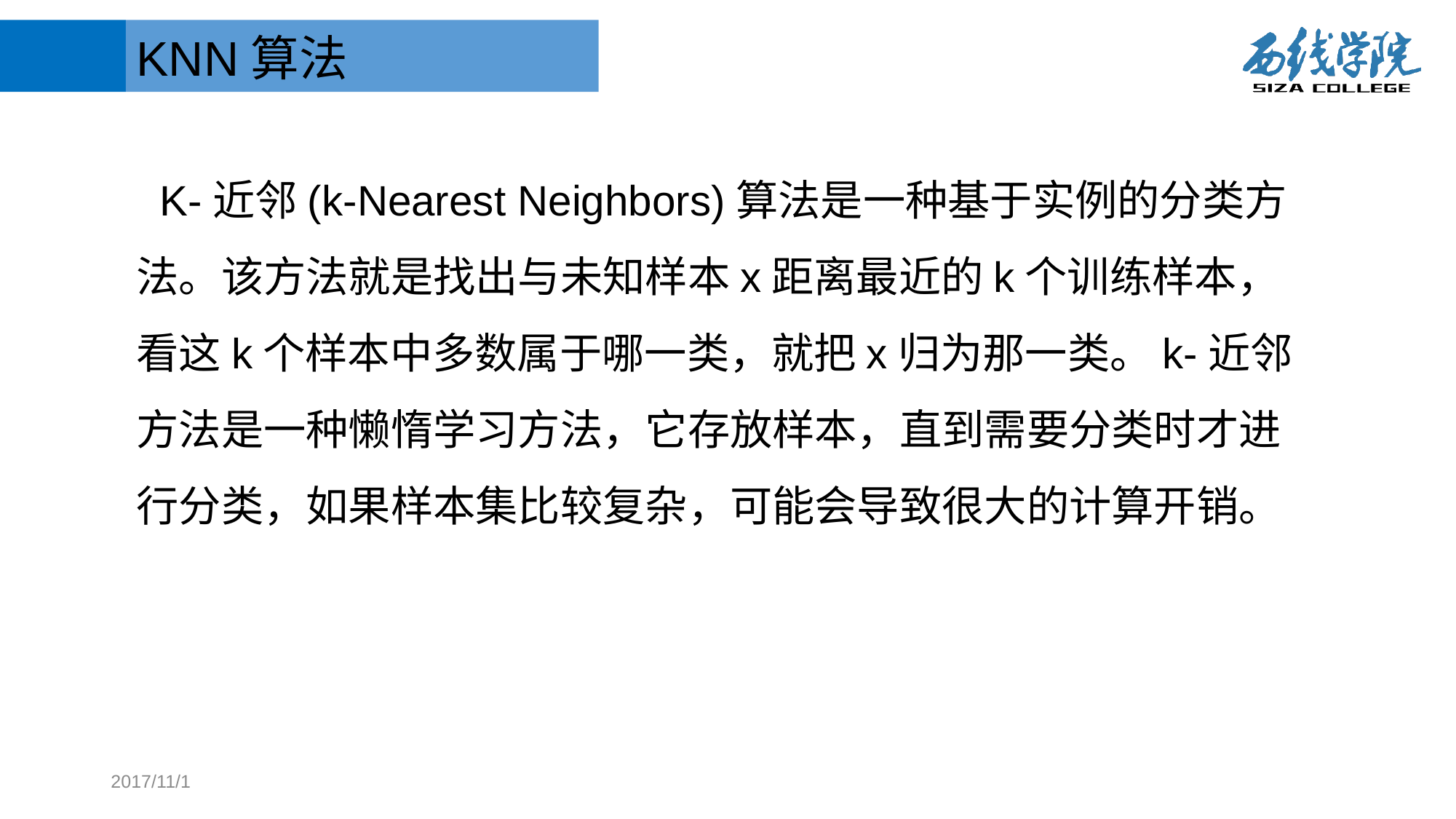

KNN算法
  K-近邻(k-Nearest Neighbors)算法是一种基于实例的分类方法。该方法就是找出与未知样本x距离最近的k个训练样本，看这k个样本中多数属于哪一类，就把x归为那一类。k-近邻方法是一种懒惰学习方法，它存放样本，直到需要分类时才进行分类，如果样本集比较复杂，可能会导致很大的计算开销。
2017/11/1